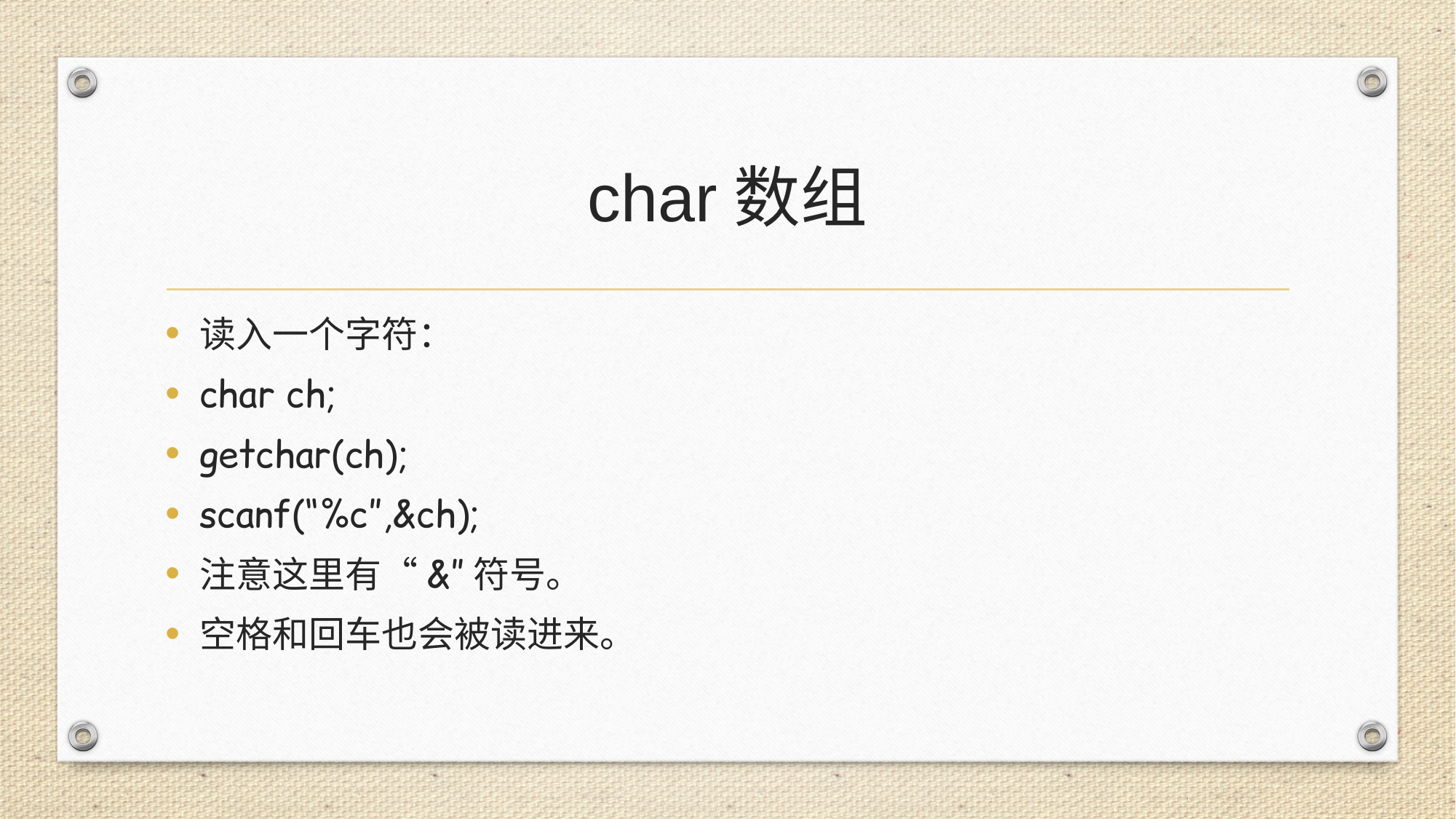

# char数组
读入一个字符：
char ch;
getchar(ch);
scanf(“%c”,&ch);
注意这里有“&”符号。
空格和回车也会被读进来。